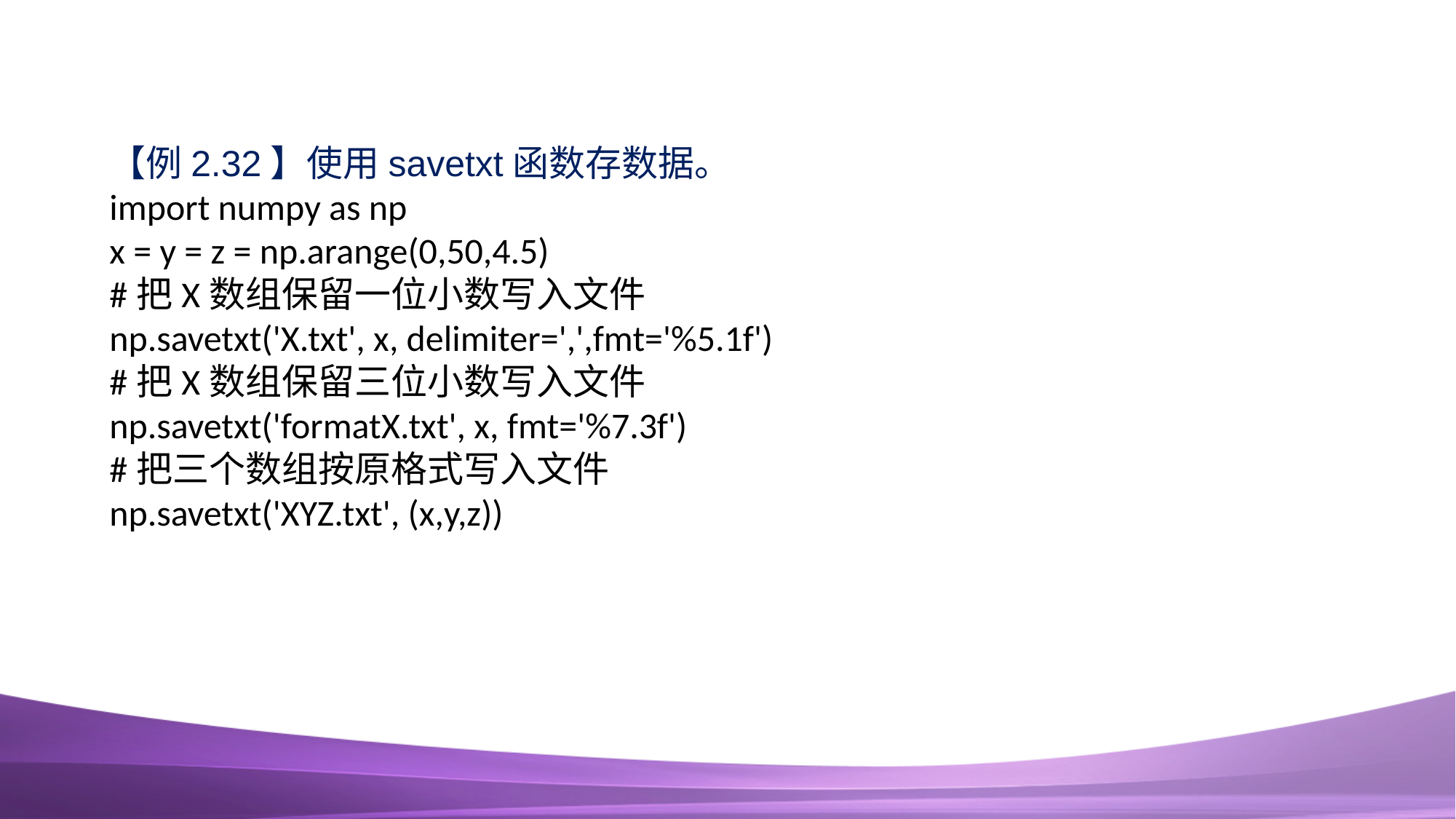

#
【例2.32】使用savetxt函数存数据。
import numpy as np
x = y = z = np.arange(0,50,4.5)
#把X数组保留一位小数写入文件
np.savetxt('X.txt', x, delimiter=',',fmt='%5.1f')
#把X数组保留三位小数写入文件
np.savetxt('formatX.txt', x, fmt='%7.3f')
#把三个数组按原格式写入文件
np.savetxt('XYZ.txt', (x,y,z))